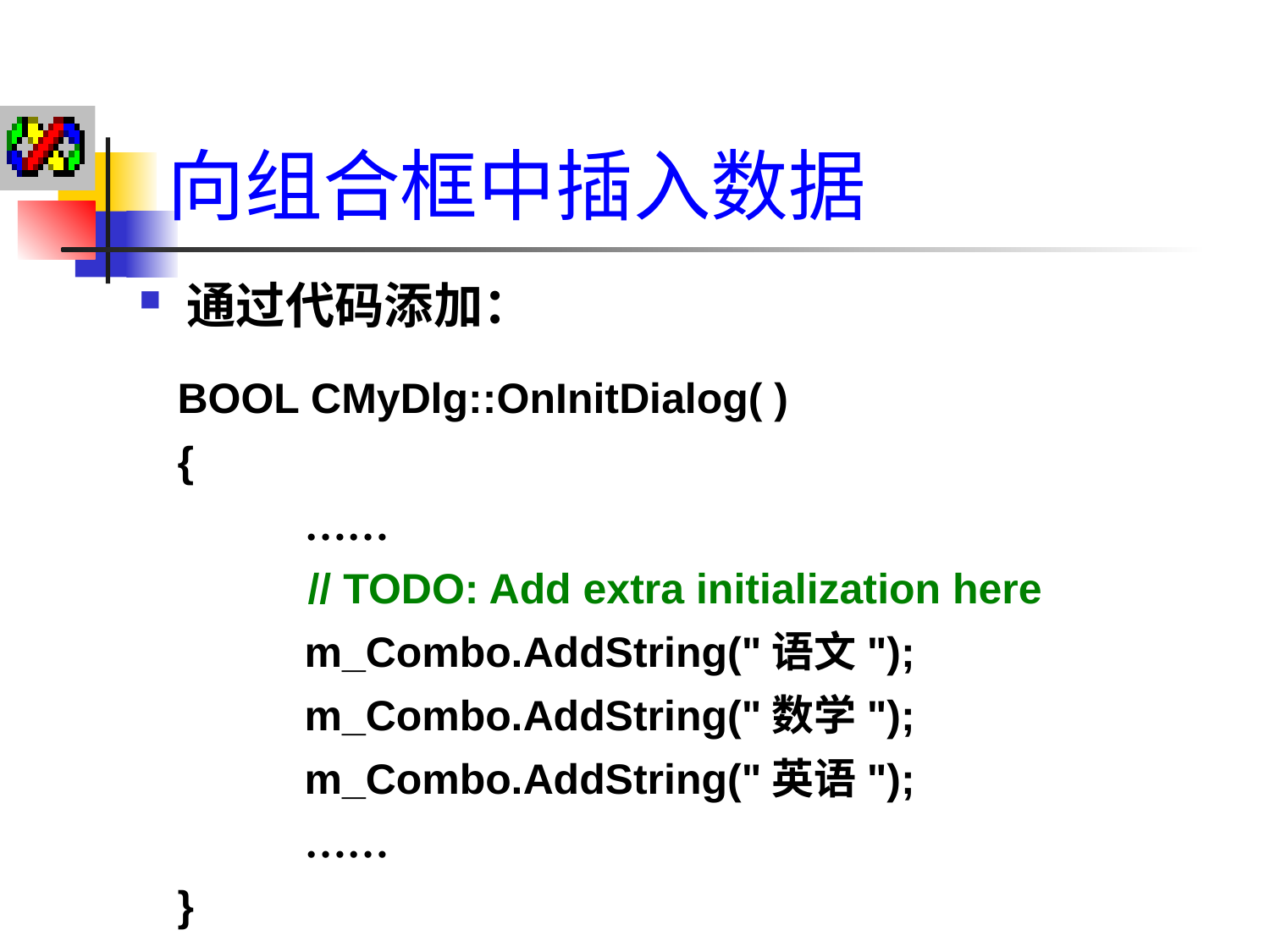

向组合框中插入数据
通过代码添加：
BOOL CMyDlg::OnInitDialog( )
{
	……
           // TODO: Add extra initialization here
	m_Combo.AddString("语文");
	m_Combo.AddString("数学");
	m_Combo.AddString("英语");
	……
}